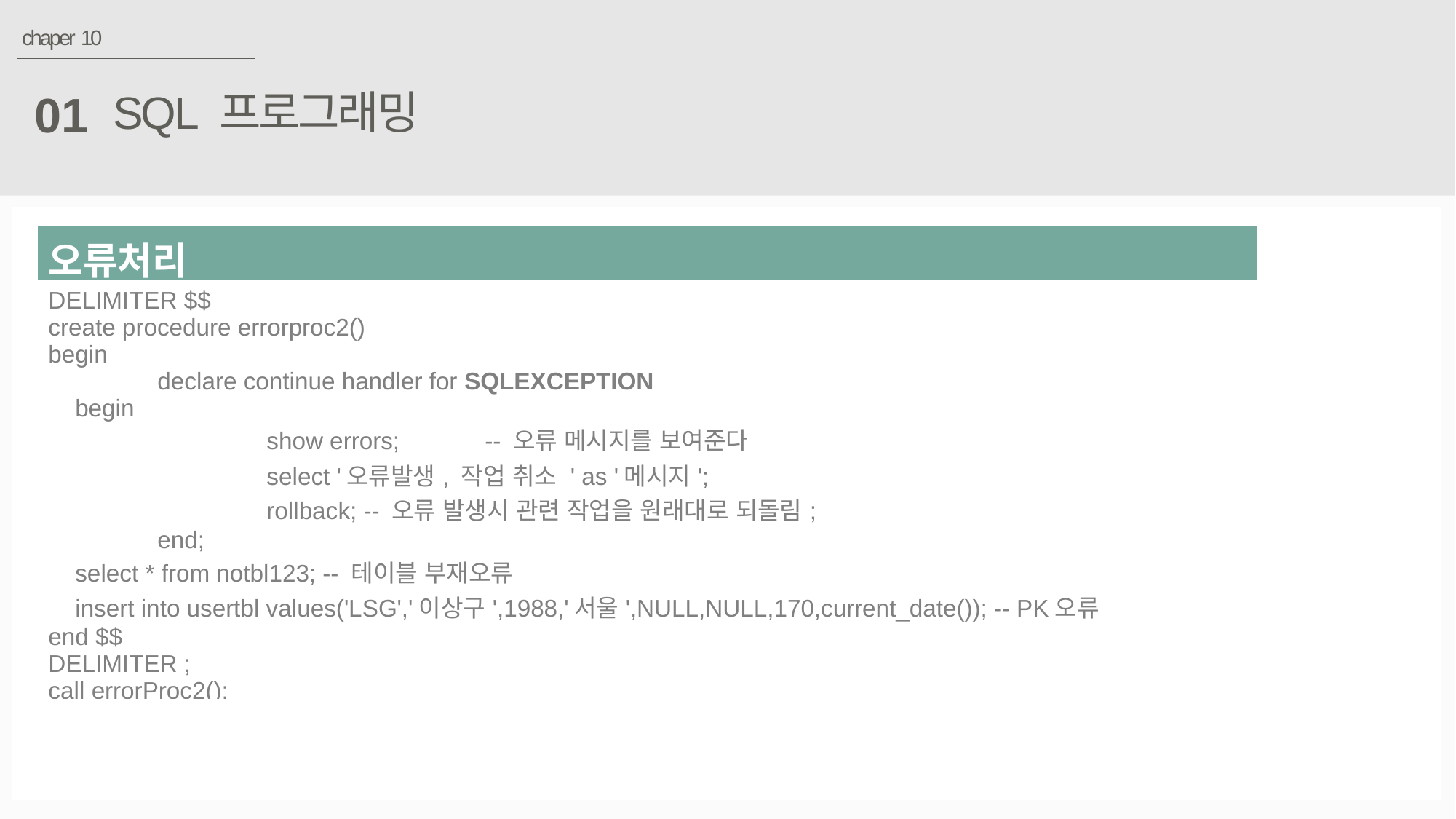

chaper  10
SQL 프로그래밍
01

| 오류처리 |
| --- |
| DELIMITER $$ create procedure errorproc2() begin declare continue handler for SQLEXCEPTION begin show errors; -- 오류 메시지를 보여준다 select '오류발생, 작업 취소 ' as '메시지'; rollback; -- 오류 발생시 관련 작업을 원래대로 되돌림; end; select \* from notbl123; -- 테이블 부재오류 insert into usertbl values('LSG','이상구',1988,'서울',NULL,NULL,170,current\_date()); -- PK오류 end $$ DELIMITER ; call errorProc2(); |
|  |